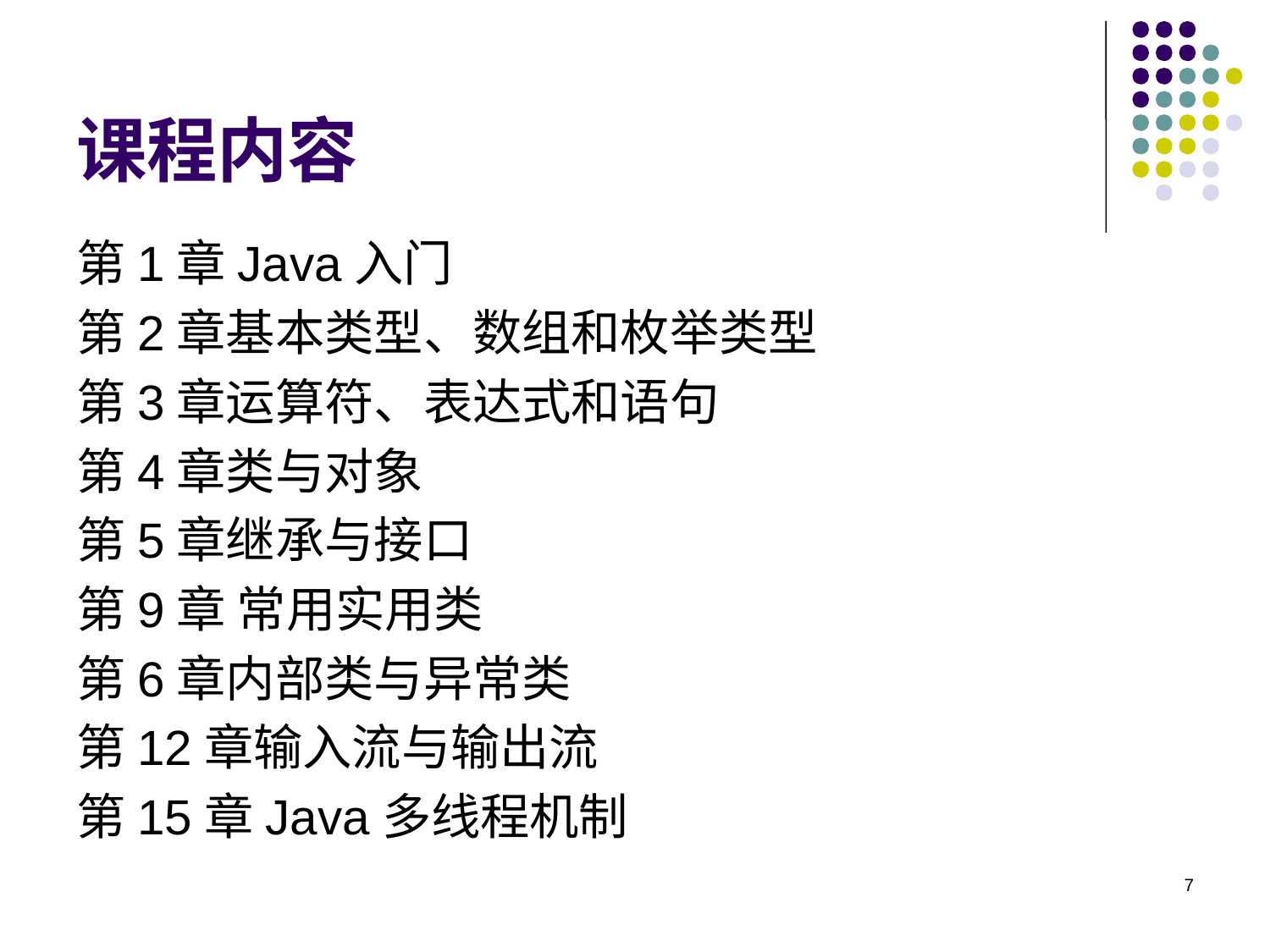

# 课程内容
第1章Java入门
第2章基本类型、数组和枚举类型
第3章运算符、表达式和语句
第4章类与对象
第5章继承与接口
第9章 常用实用类
第6章内部类与异常类
第12章输入流与输出流
第15章Java多线程机制
7